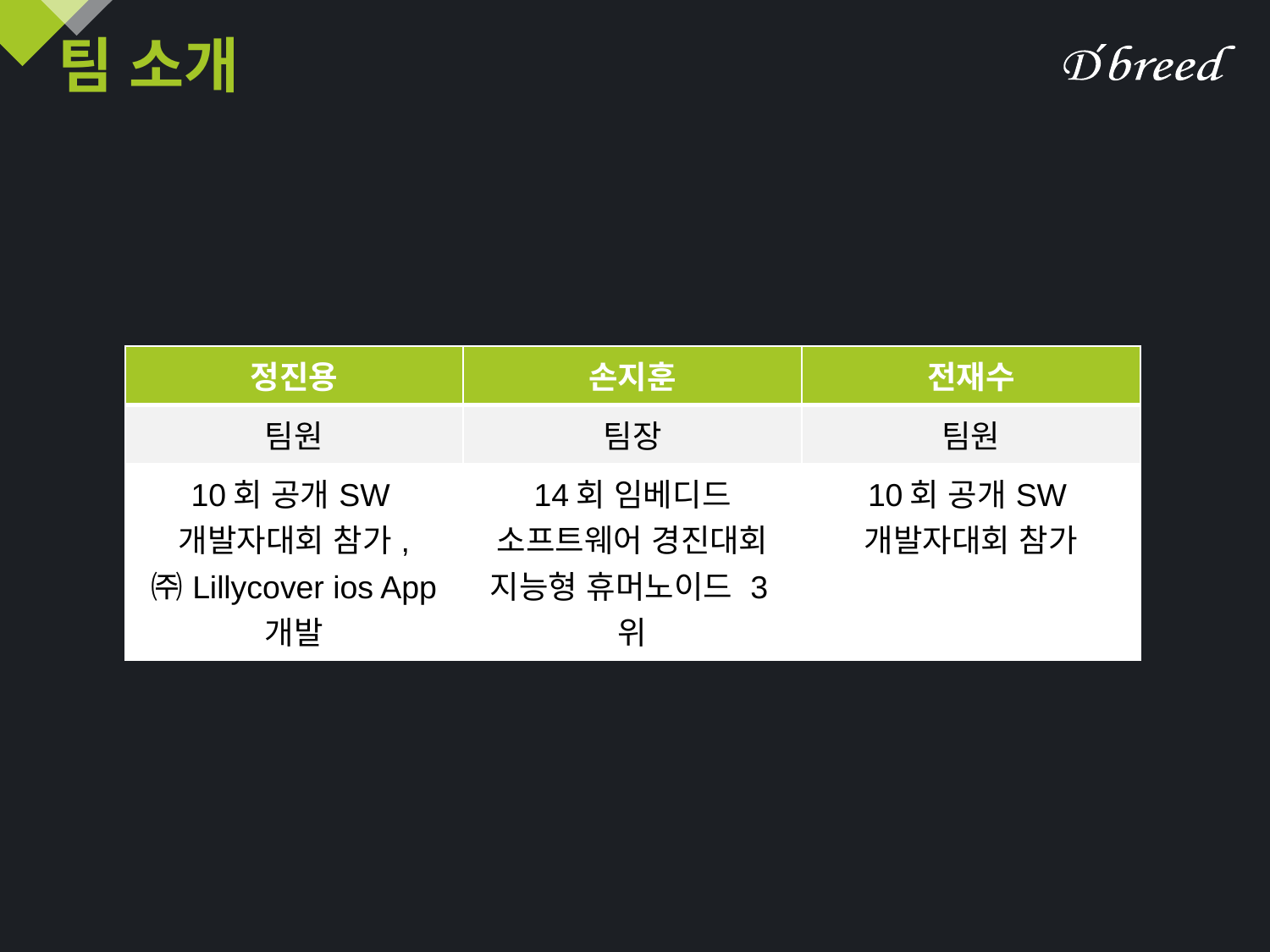

# 팀 소개
| 정진용 | 손지훈 | 전재수 |
| --- | --- | --- |
| 팀원 | 팀장 | 팀원 |
| 10회 공개SW개발자대회 참가, ㈜Lillycover ios App 개발 | 14회 임베디드 소프트웨어 경진대회 지능형 휴머노이드 3위 | 10회 공개SW개발자대회 참가 |